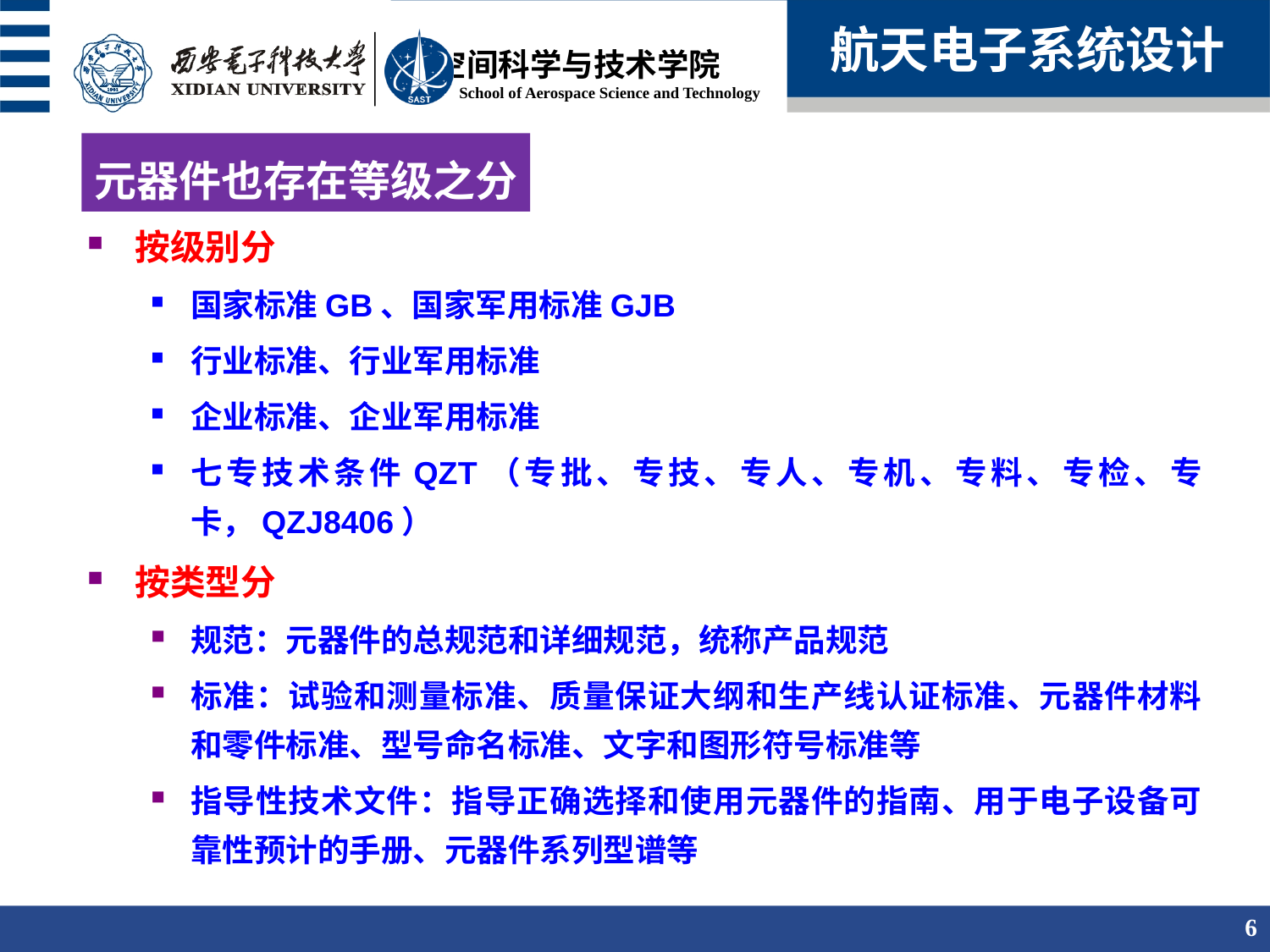

航天电子系统设计
元器件也存在等级之分
按级别分
国家标准GB、国家军用标准GJB
行业标准、行业军用标准
企业标准、企业军用标准
七专技术条件QZT（专批、专技、专人、专机、专料、专检、专卡，QZJ8406）
按类型分
规范：元器件的总规范和详细规范，统称产品规范
标准：试验和测量标准、质量保证大纲和生产线认证标准、元器件材料和零件标准、型号命名标准、文字和图形符号标准等
指导性技术文件：指导正确选择和使用元器件的指南、用于电子设备可靠性预计的手册、元器件系列型谱等